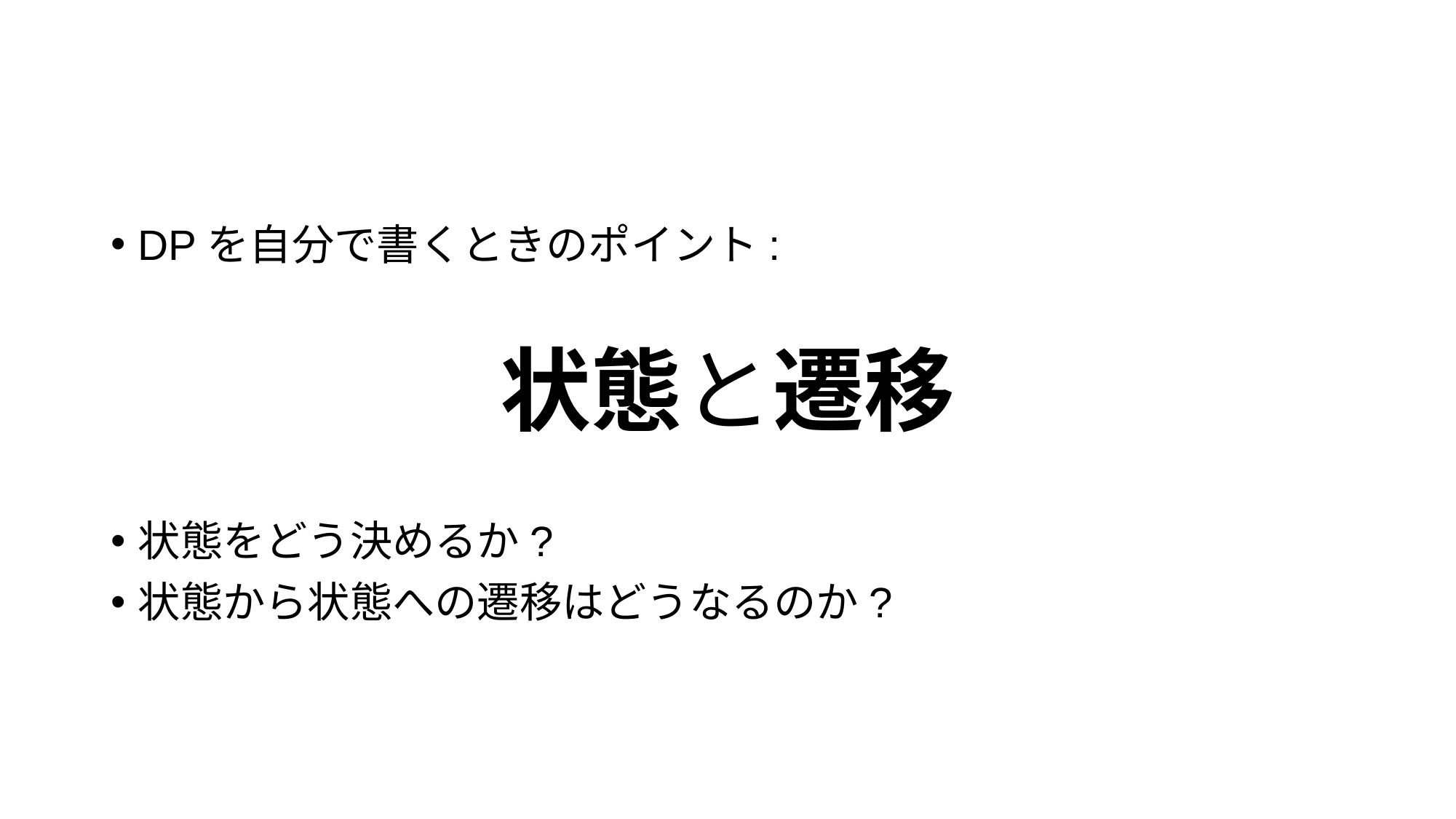

DPを自分で書くときのポイント:

状態と遷移

状態をどう決めるか?
状態から状態への遷移はどうなるのか?